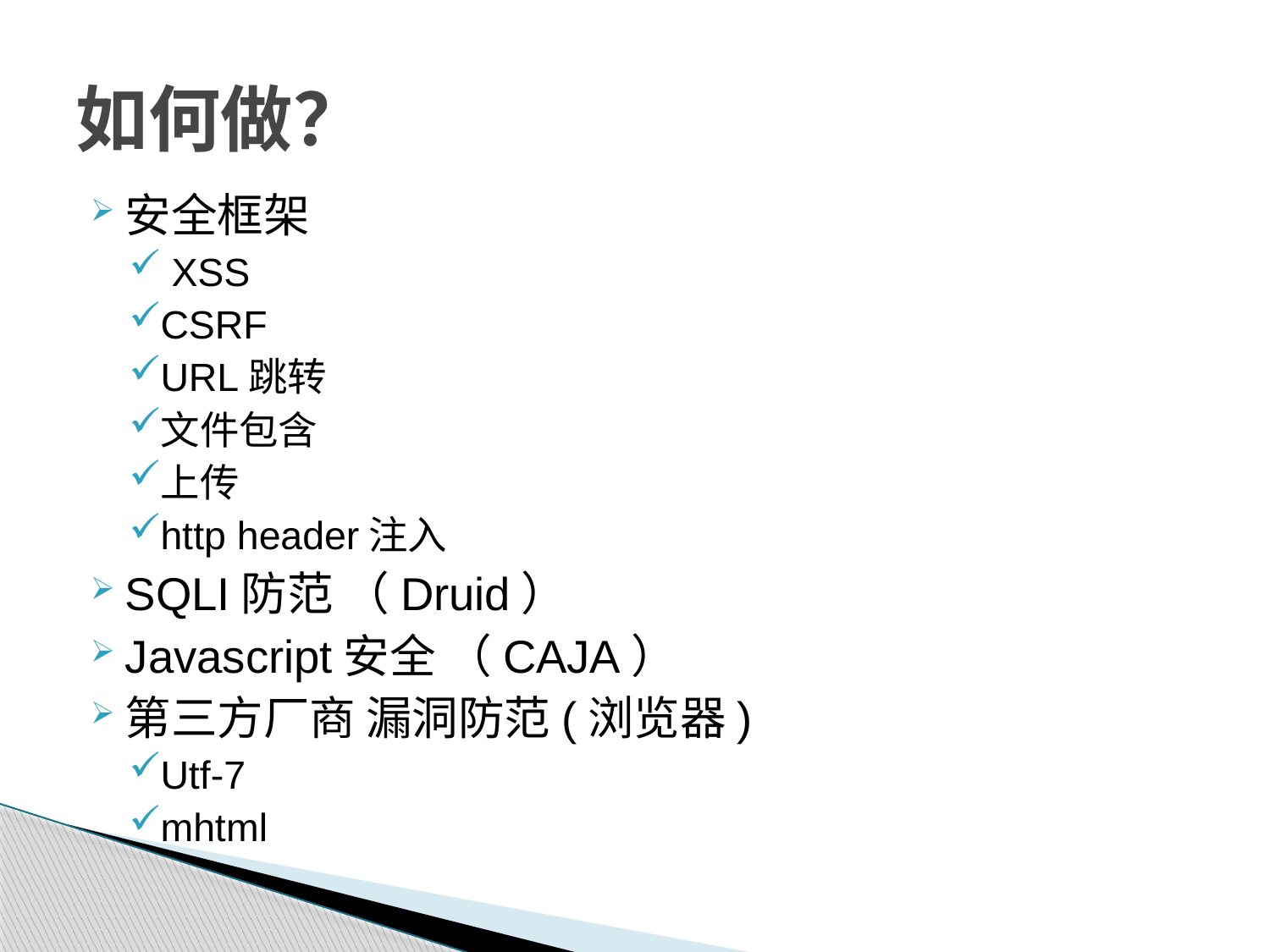

# 如何做？
安全框架
 XSS
CSRF
URL跳转
文件包含
上传
http header注入
SQLI防范 （Druid）
Javascript安全 （CAJA）
第三方厂商 漏洞防范(浏览器)
Utf-7
mhtml